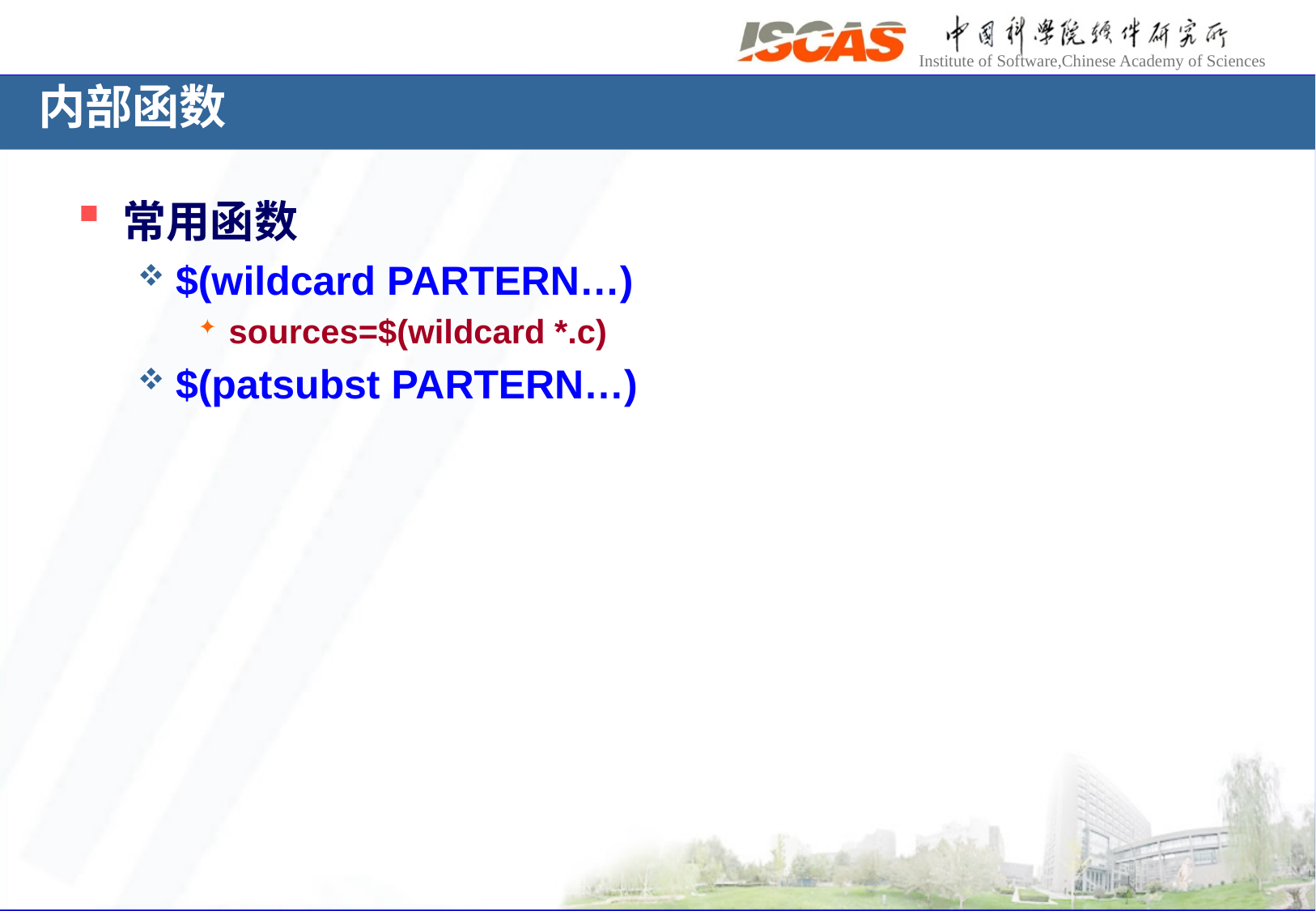

# 内部函数
常用函数
$(wildcard PARTERN…)
sources=$(wildcard *.c)
$(patsubst PARTERN…)